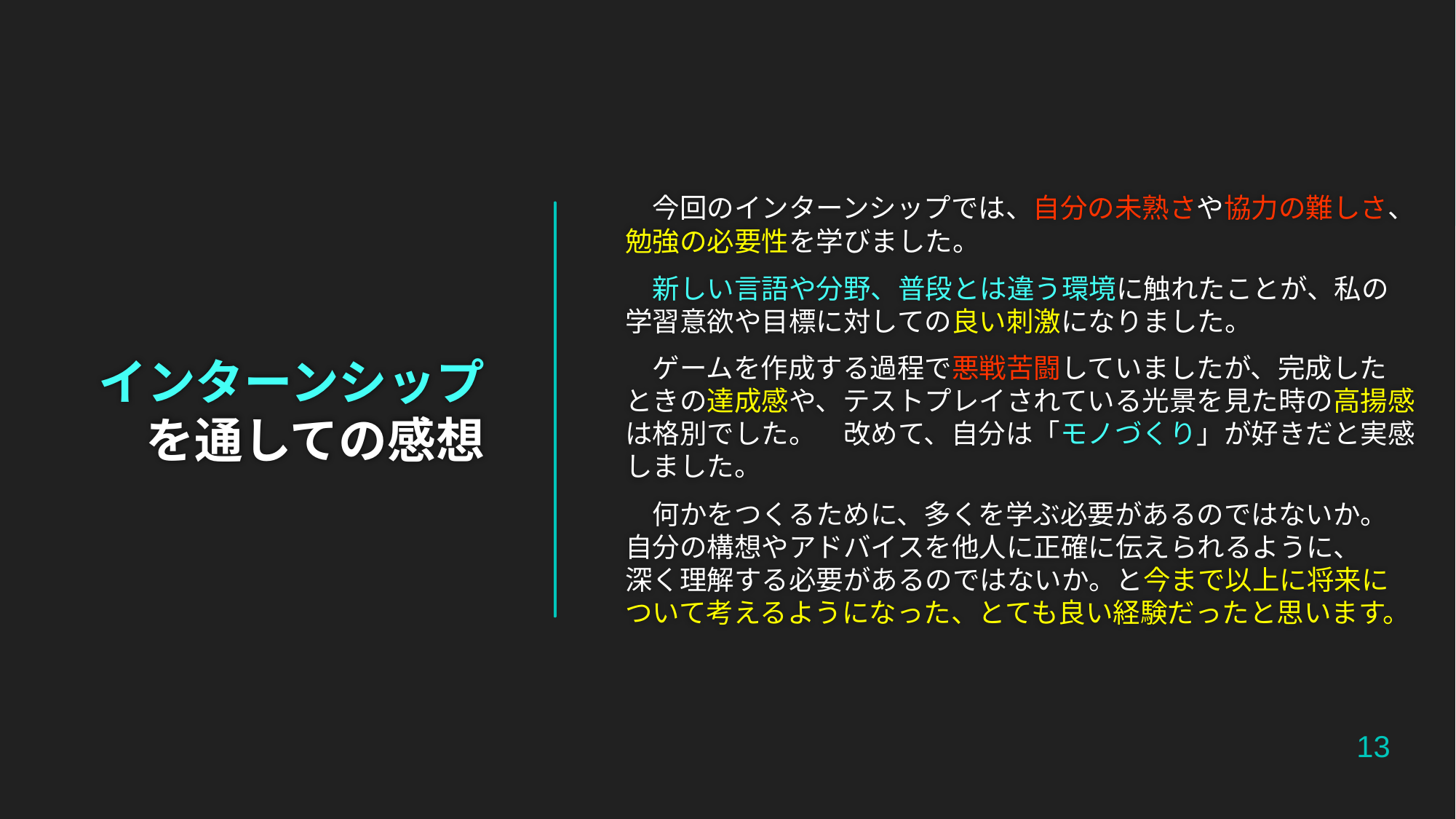

今回のインターンシップでは、自分の未熟さや協力の難しさ、勉強の必要性を学びました。
　新しい言語や分野、普段とは違う環境に触れたことが、私の　学習意欲や目標に対しての良い刺激になりました。
　ゲームを作成する過程で悪戦苦闘していましたが、完成した　ときの達成感や、テストプレイされている光景を見た時の高揚感は格別でした。　改めて、自分は「モノづくり」が好きだと実感しました。
　何かをつくるために、多くを学ぶ必要があるのではないか。　自分の構想やアドバイスを他人に正確に伝えられるように、　　深く理解する必要があるのではないか。と今まで以上に将来に　ついて考えるようになった、とても良い経験だったと思います。
# インターンシップを通しての感想
13